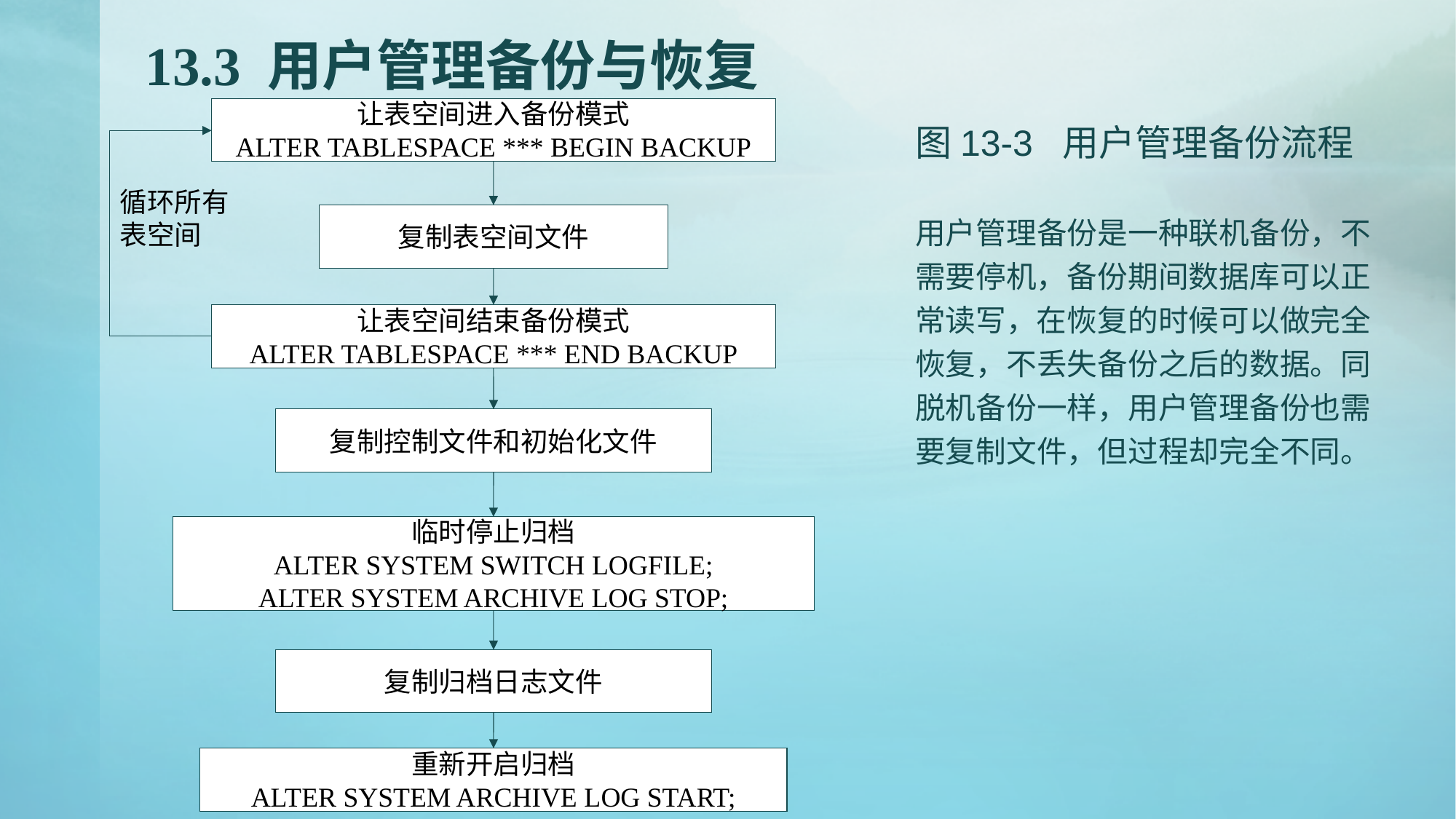

# 13.3 用户管理备份与恢复

让表空间进入备份模式
ALTER TABLESPACE *** BEGIN BACKUP

循环所有
表空间
复制表空间文件
让表空间结束备份模式
ALTER TABLESPACE *** END BACKUP
复制控制文件和初始化文件
临时停止归档
ALTER SYSTEM SWITCH LOGFILE;
ALTER SYSTEM ARCHIVE LOG STOP;
复制归档日志文件
重新开启归档
ALTER SYSTEM ARCHIVE LOG START;
图13-3  用户管理备份流程

用户管理备份是一种联机备份，不需要停机，备份期间数据库可以正常读写，在恢复的时候可以做完全恢复，不丢失备份之后的数据。同脱机备份一样，用户管理备份也需要复制文件，但过程却完全不同。